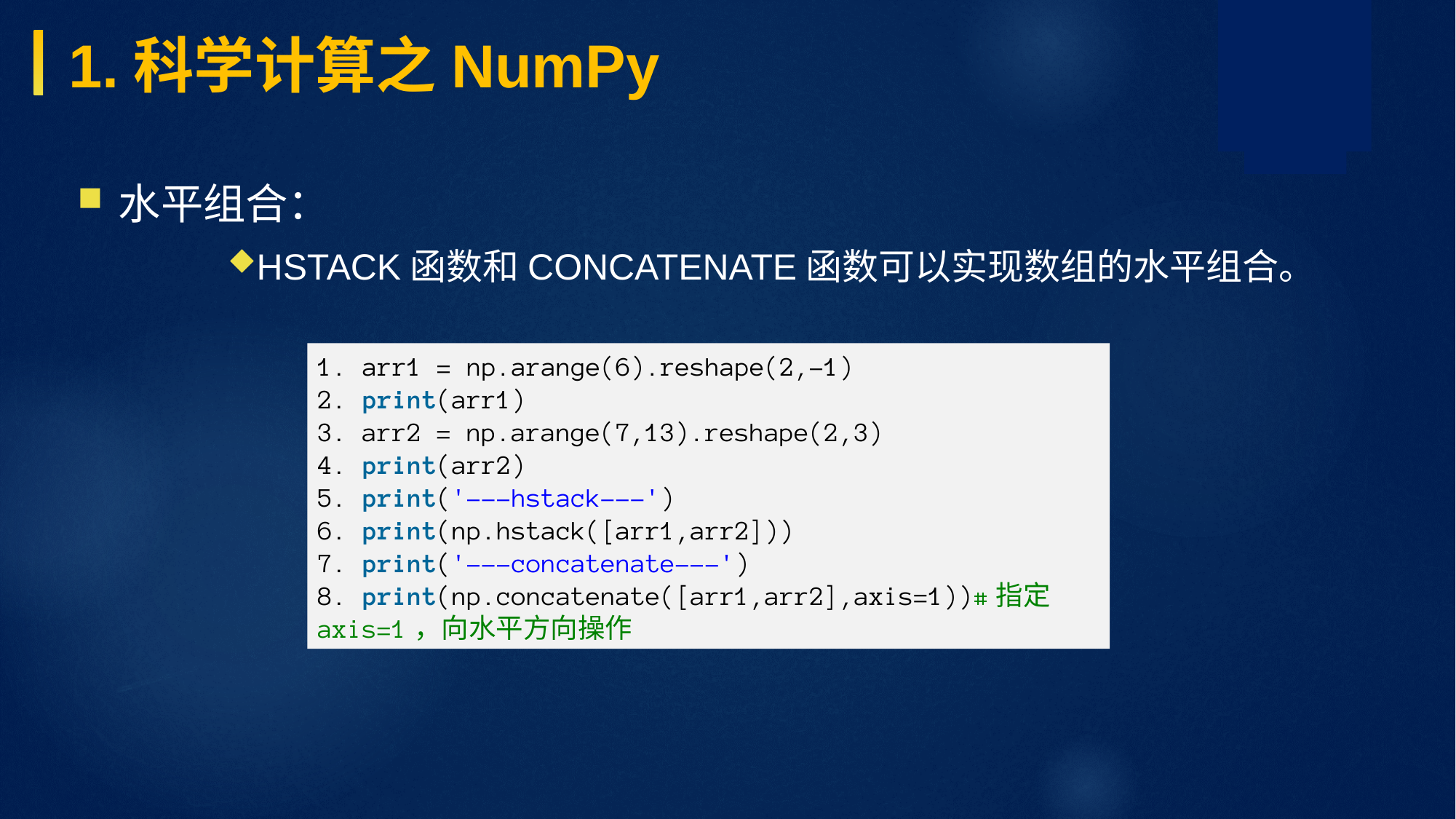

1.科学计算之NumPy
水平组合：
hstack函数和concatenate函数可以实现数组的水平组合。

1. arr1 = np.arange(6).reshape(2,-1)    2. print(arr1)    3. arr2 = np.arange(7,13).reshape(2,3)    4. print(arr2)    5. print('---hstack---')    6. print(np.hstack([arr1,arr2]))    7. print('---concatenate---')    8. print(np.concatenate([arr1,arr2],axis=1))#指定axis=1，向水平方向操作